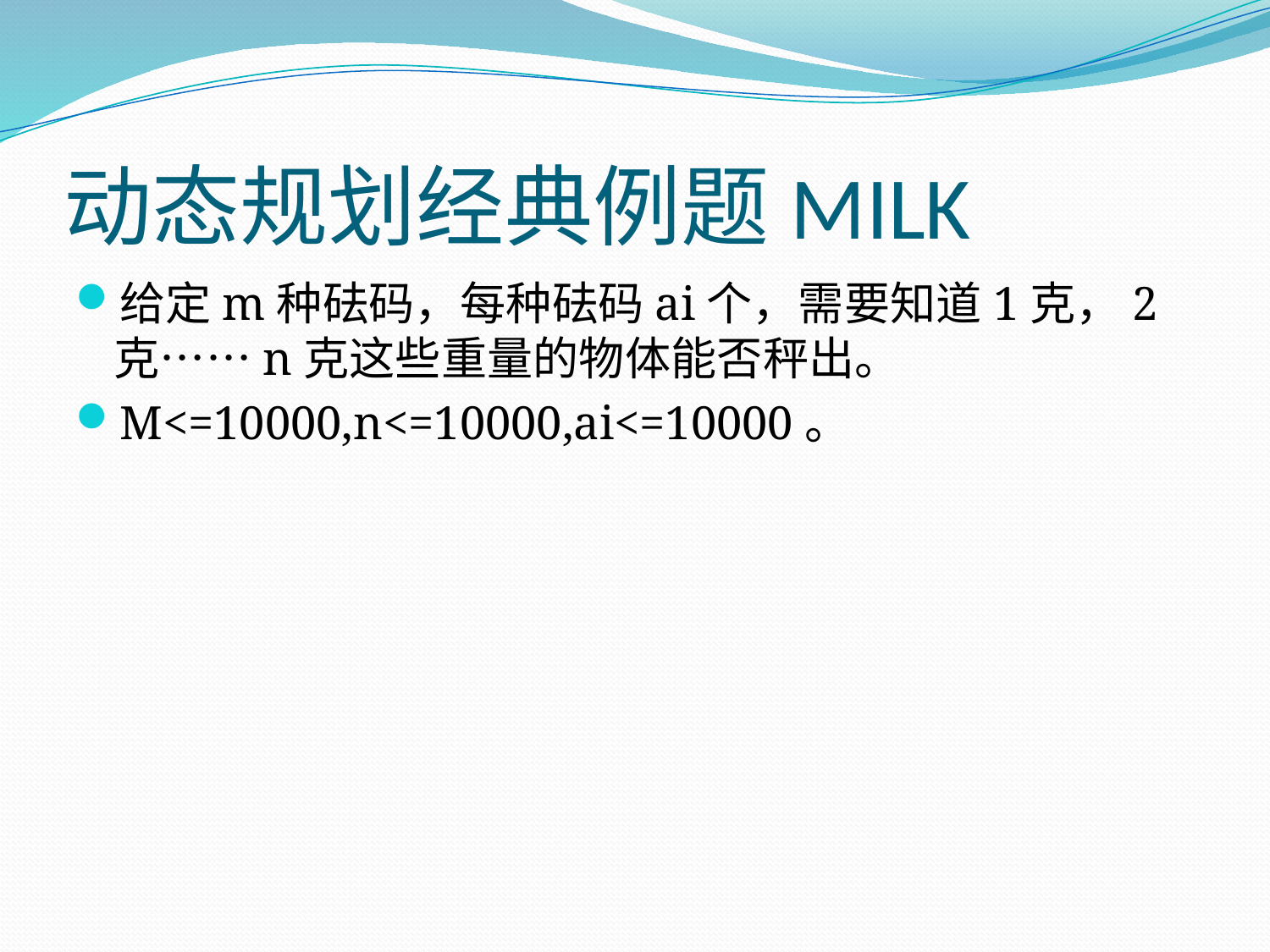

# 动态规划经典例题MILK
给定m种砝码，每种砝码ai个，需要知道1克，2克……n克这些重量的物体能否秤出。
M<=10000,n<=10000,ai<=10000。